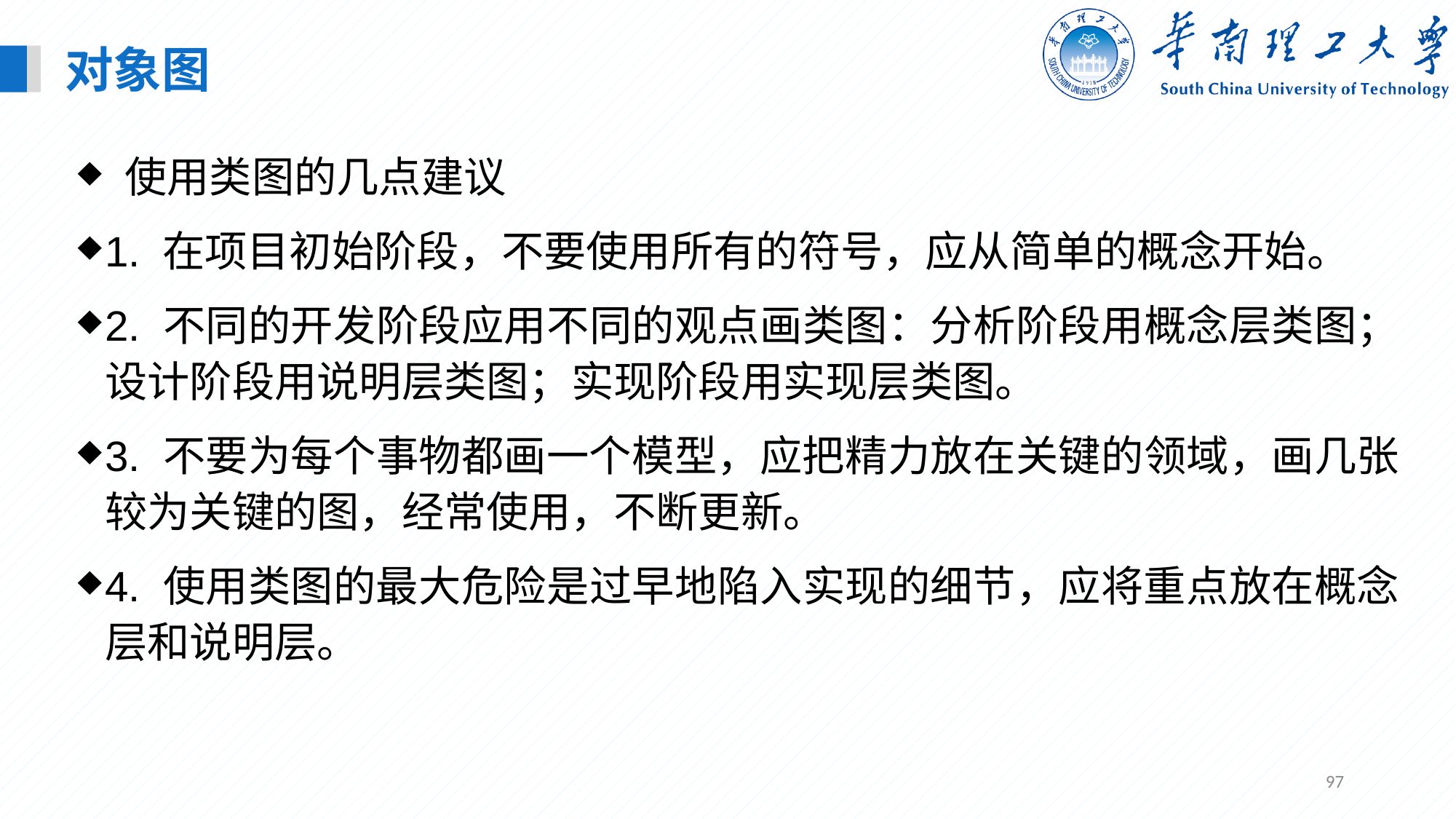

对象图
 使用类图的几点建议
1. 在项目初始阶段，不要使用所有的符号，应从简单的概念开始。
2. 不同的开发阶段应用不同的观点画类图：分析阶段用概念层类图；设计阶段用说明层类图；实现阶段用实现层类图。
3. 不要为每个事物都画一个模型，应把精力放在关键的领域，画几张较为关键的图，经常使用，不断更新。
4. 使用类图的最大危险是过早地陷入实现的细节，应将重点放在概念层和说明层。
97